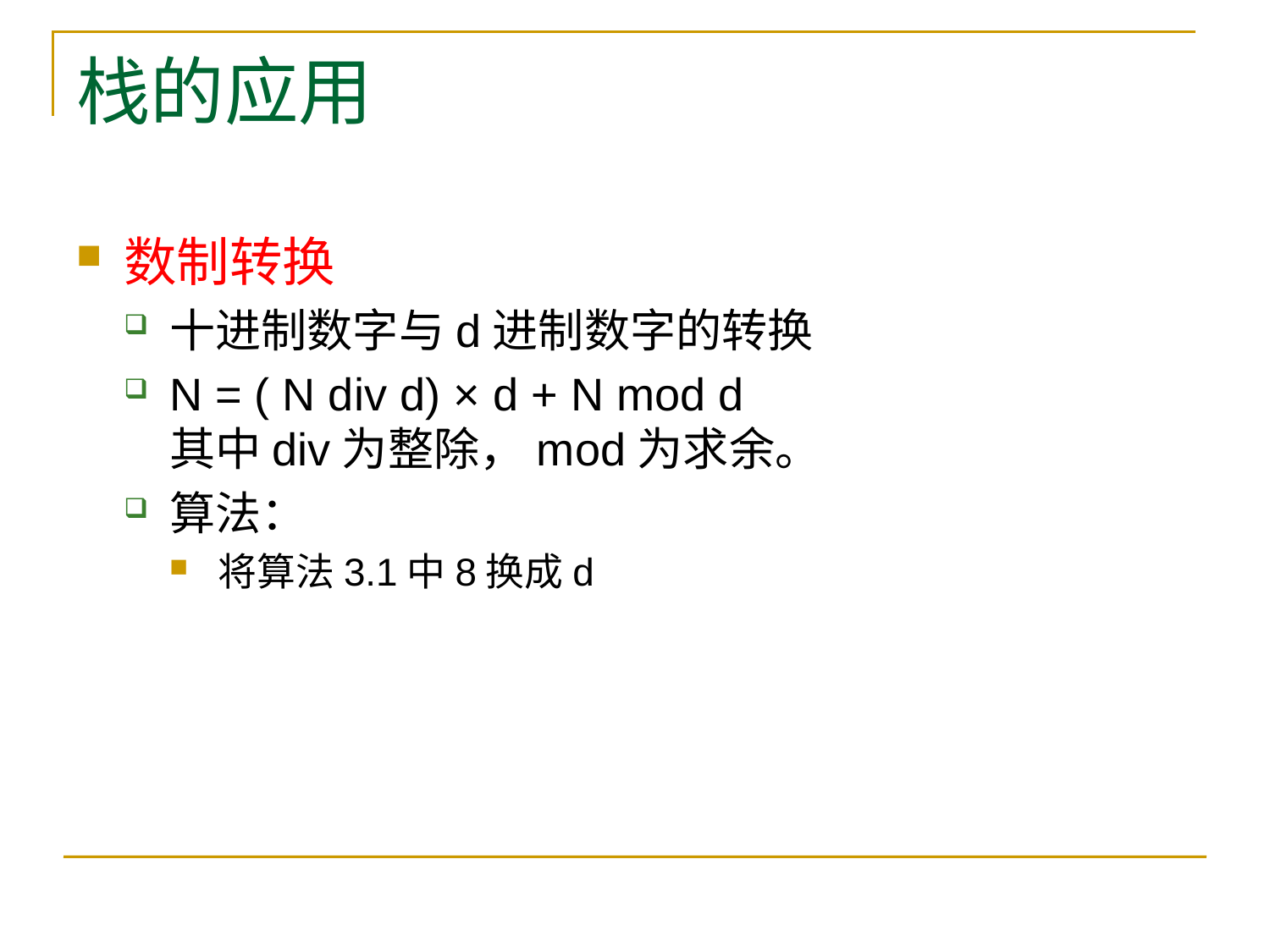

# 栈的应用
数制转换
十进制数字与d进制数字的转换
N = ( N div d) × d + N mod d
其中div为整除，mod为求余。
算法：
将算法3.1中8换成d